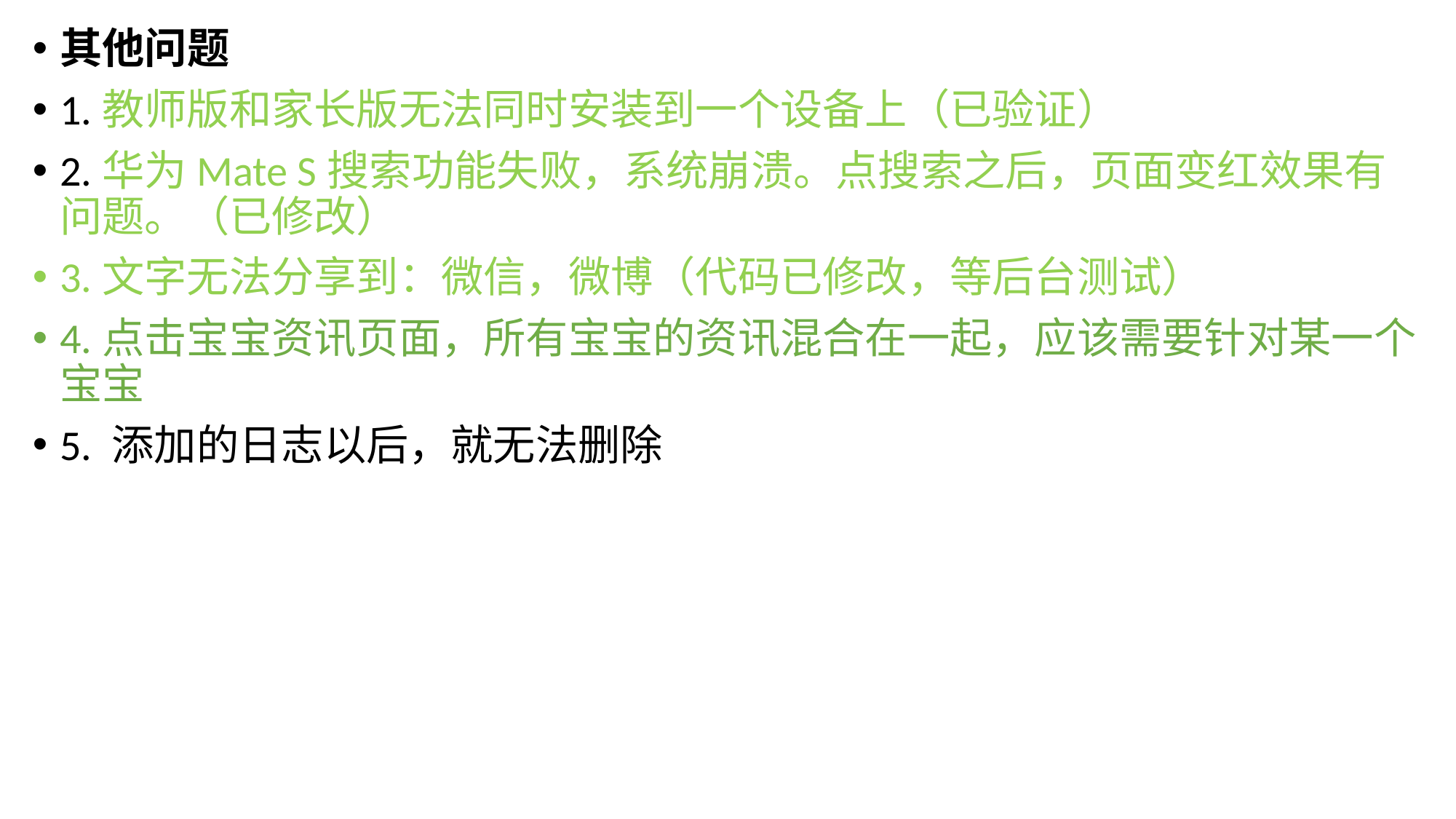

其他问题
1.教师版和家长版无法同时安装到一个设备上（已验证）
2.华为Mate S搜索功能失败，系统崩溃。点搜索之后，页面变红效果有问题。（已修改）
3.文字无法分享到：微信，微博（代码已修改，等后台测试）
4.点击宝宝资讯页面，所有宝宝的资讯混合在一起，应该需要针对某一个宝宝
5. 添加的日志以后，就无法删除